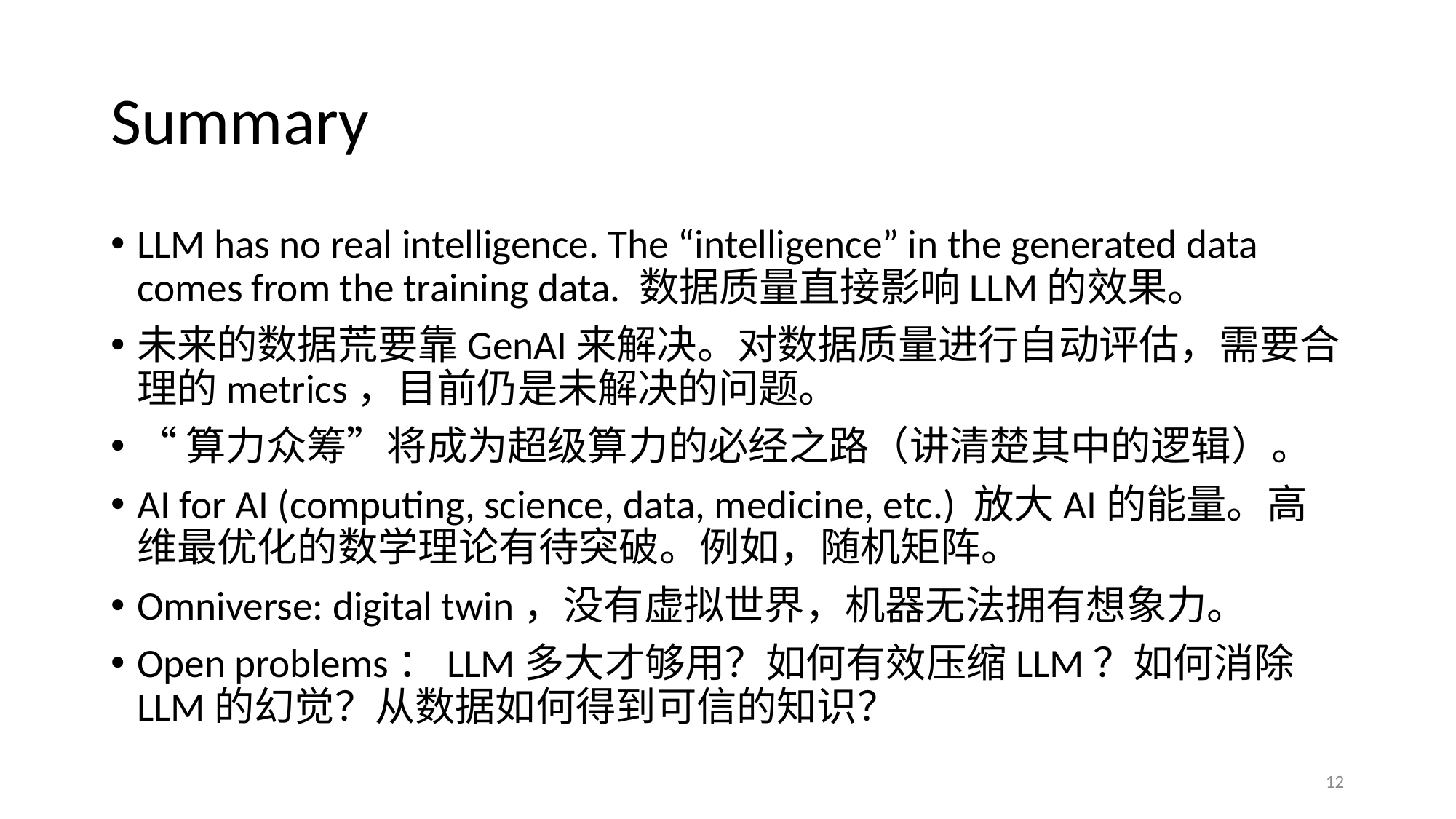

# Summary
LLM has no real intelligence. The “intelligence” in the generated data comes from the training data. 数据质量直接影响LLM的效果。
未来的数据荒要靠GenAI来解决。对数据质量进行自动评估，需要合理的metrics，目前仍是未解决的问题。
“算力众筹”将成为超级算力的必经之路（讲清楚其中的逻辑）。
AI for AI (computing, science, data, medicine, etc.) 放大AI的能量。高维最优化的数学理论有待突破。例如，随机矩阵。
Omniverse: digital twin，没有虚拟世界，机器无法拥有想象力。
Open problems：LLM多大才够用？如何有效压缩LLM？如何消除LLM的幻觉？从数据如何得到可信的知识？
12